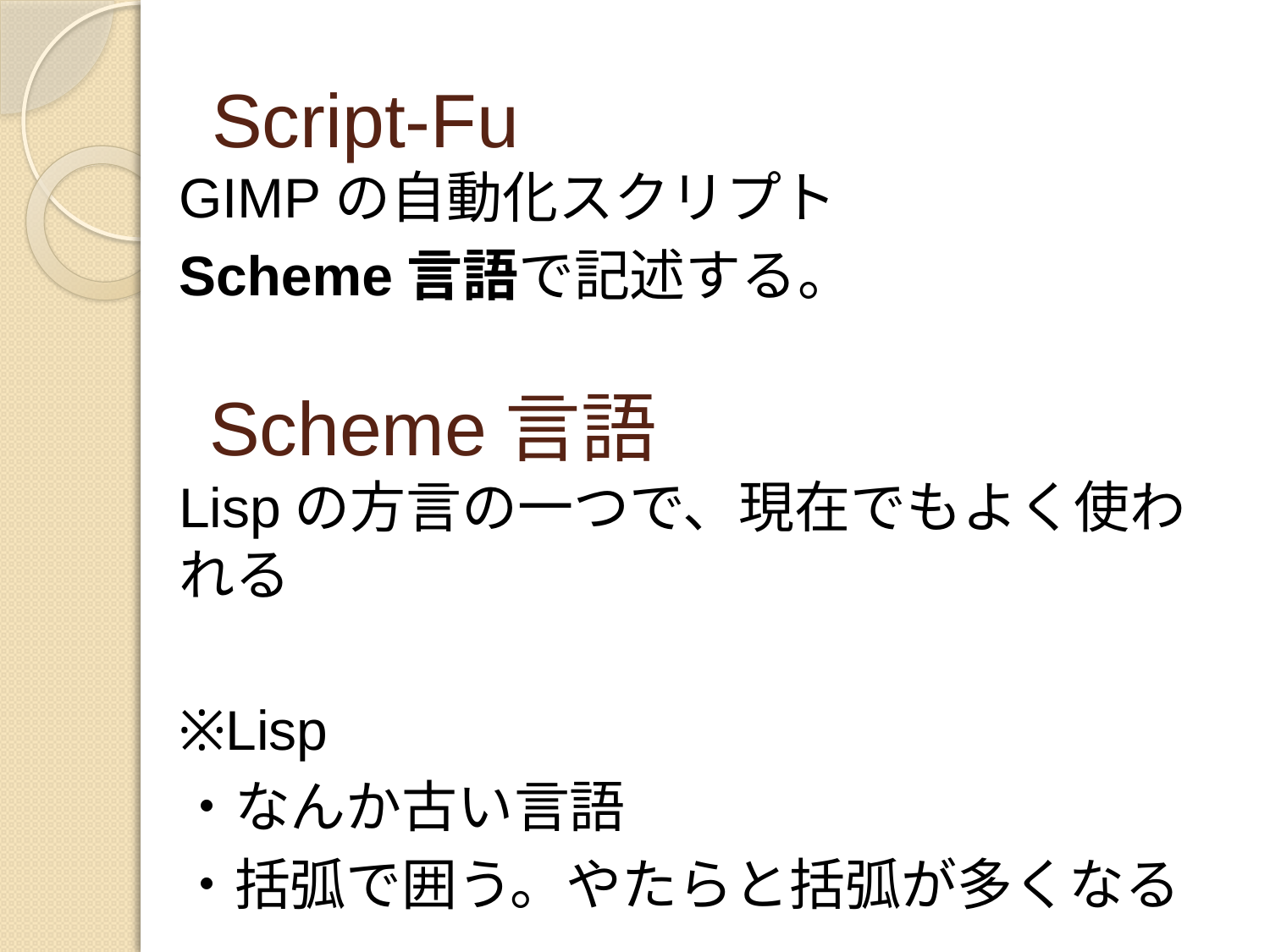

# Script-Fu
GIMPの自動化スクリプト
Scheme言語で記述する。

Lispの方言の一つで、現在でもよく使われる

※Lisp
・なんか古い言語
・括弧で囲う。やたらと括弧が多くなる

Scheme言語